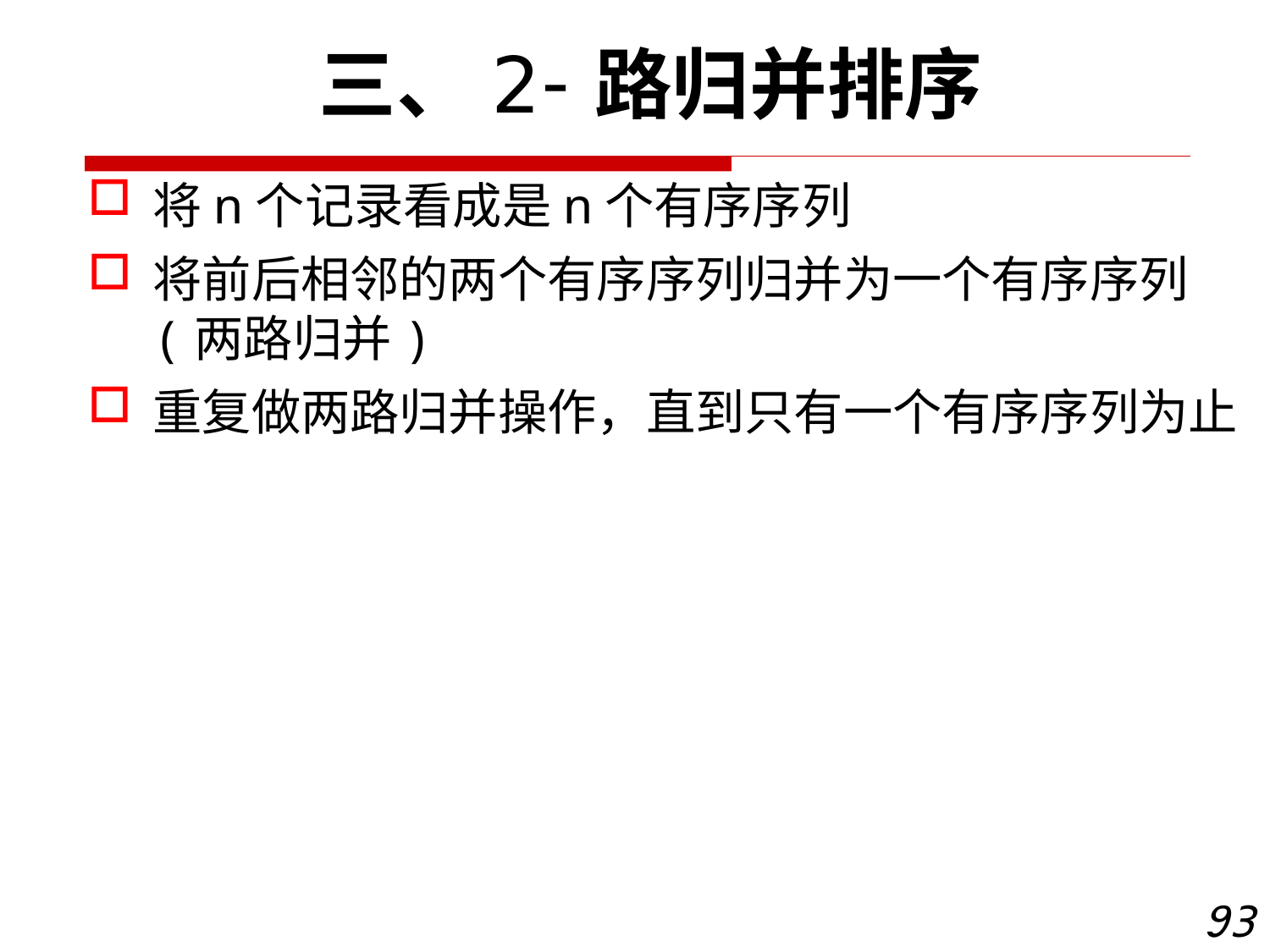

三、2-路归并排序
将n个记录看成是n个有序序列
将前后相邻的两个有序序列归并为一个有序序列(两路归并)
重复做两路归并操作，直到只有一个有序序列为止
93